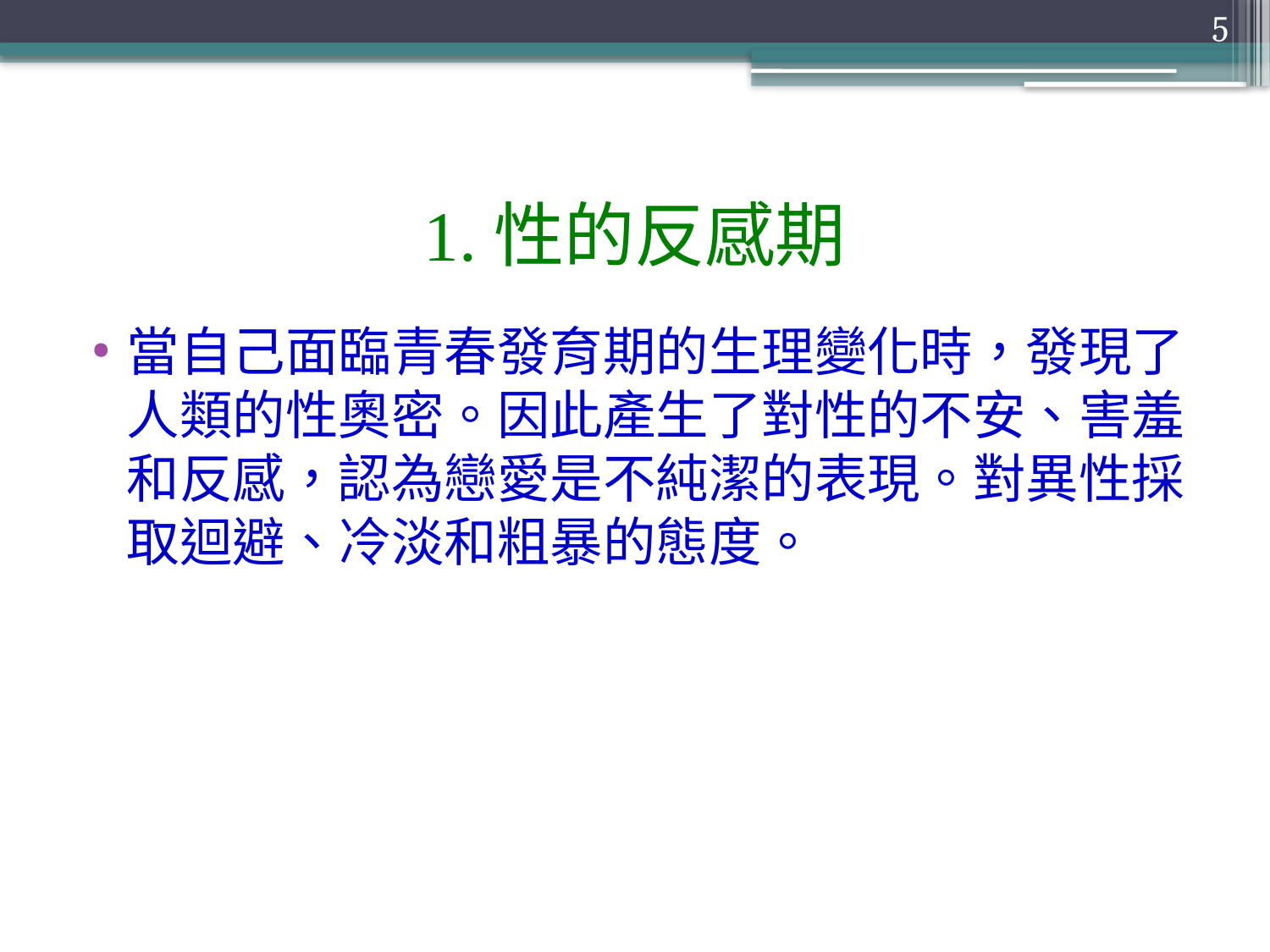

5
# 1.性的反感期
當自己面臨青春發育期的生理變化時，發現了人類的性奧密。因此產生了對性的不安、害羞和反感，認為戀愛是不純潔的表現。對異性採取迴避、冷淡和粗暴的態度。